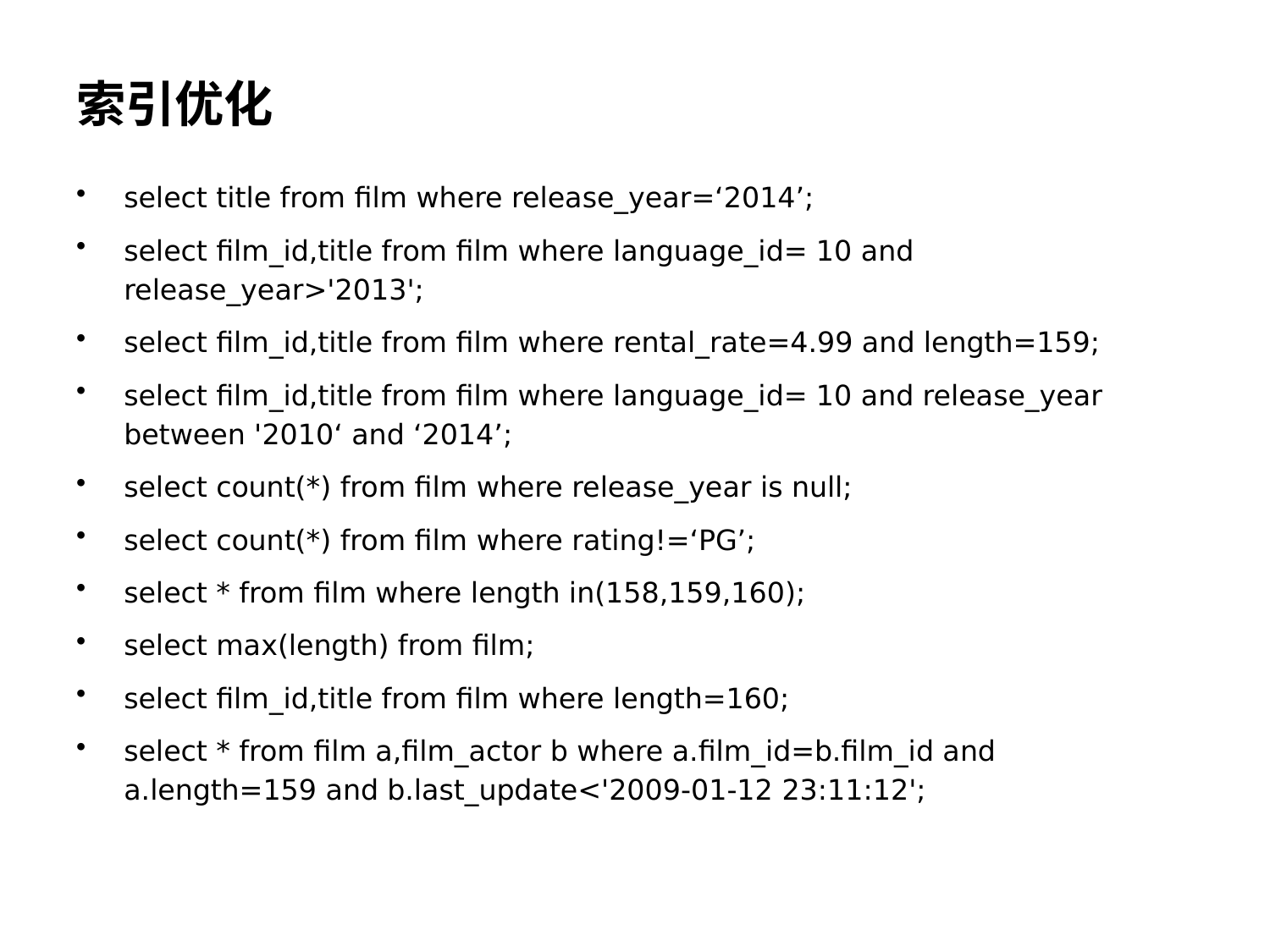

# 索引优化
select title from film where release_year=‘2014’;
select film_id,title from film where language_id= 10 and release_year>'2013';
select film_id,title from film where rental_rate=4.99 and length=159;
select film_id,title from film where language_id= 10 and release_year between '2010‘ and ‘2014’;
select count(*) from film where release_year is null;
select count(*) from film where rating!=‘PG’;
select * from film where length in(158,159,160);
select max(length) from film;
select film_id,title from film where length=160;
select * from film a,film_actor b where a.film_id=b.film_id and a.length=159 and b.last_update<'2009-01-12 23:11:12';